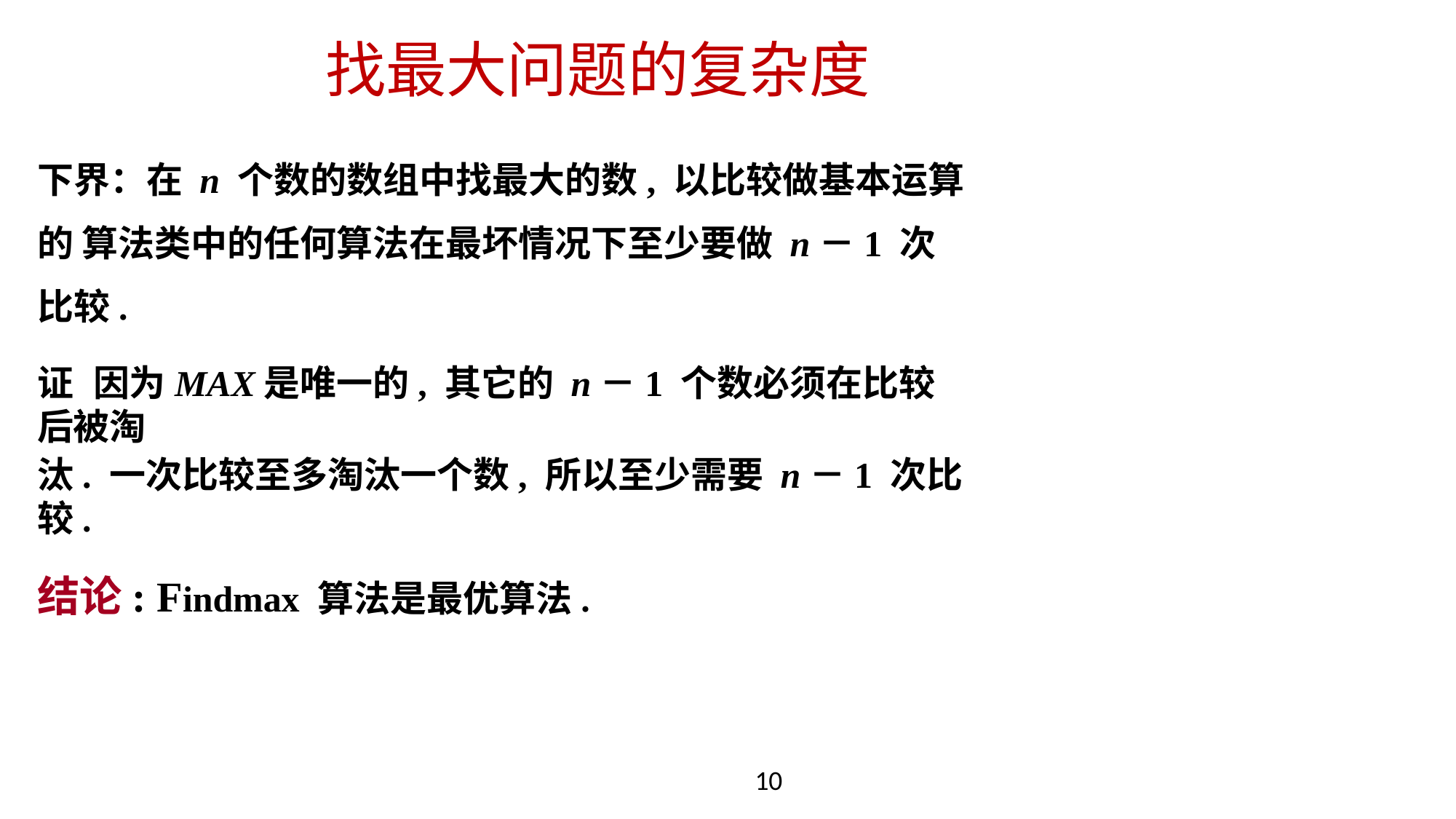

# 找最大问题的复杂度
下界：在 n 个数的数组中找最大的数, 以比较做基本运算的 算法类中的任何算法在最坏情况下至少要做 n－1 次比较.
证	因为MAX是唯一的, 其它的 n－1 个数必须在比较后被淘
汰. 一次比较至多淘汰一个数, 所以至少需要 n－1 次比较.
结论: Findmax 算法是最优算法.
10